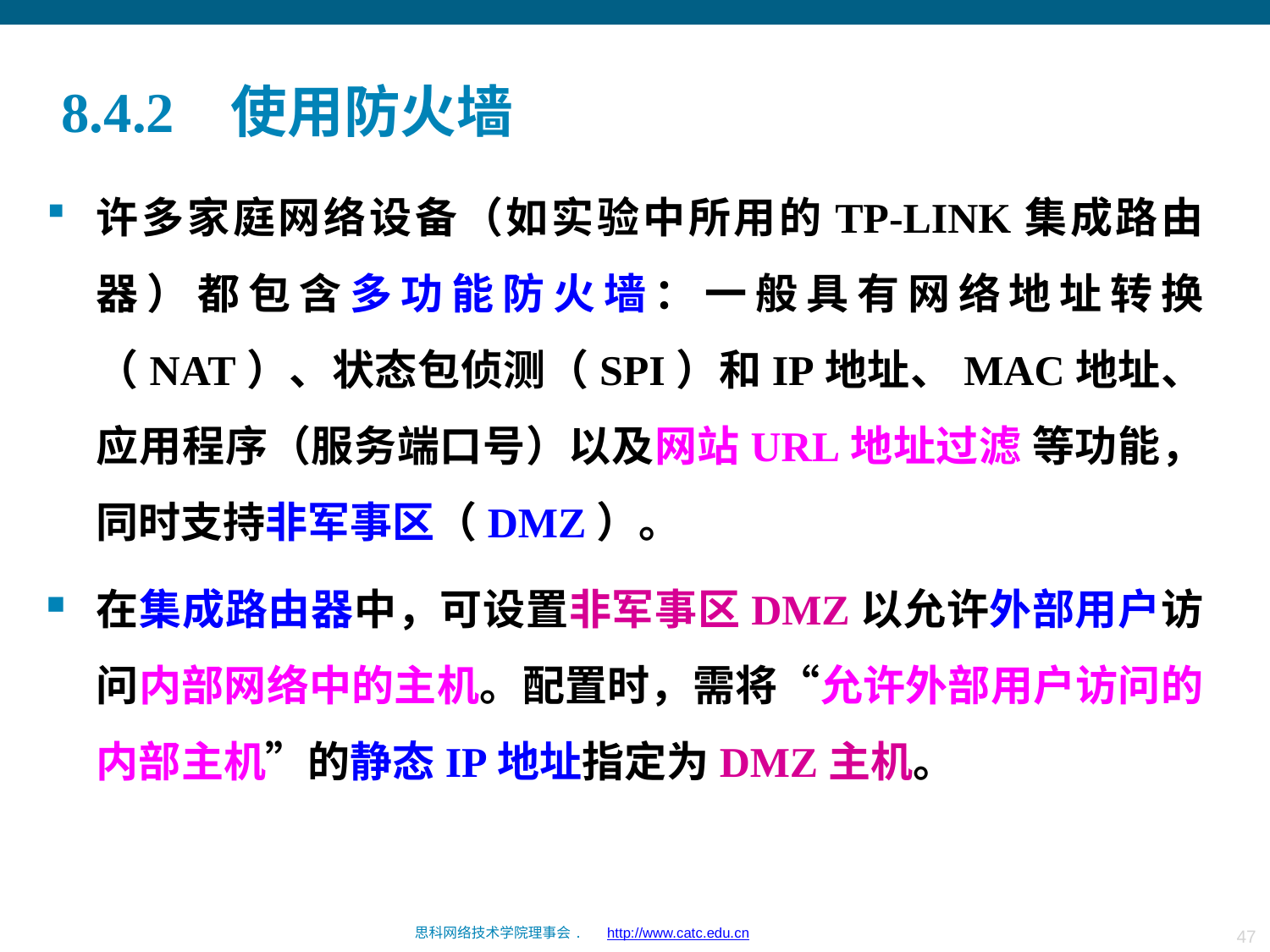

# 8.4.2   使用防火墙
许多家庭网络设备（如实验中所用的TP-LINK集成路由器）都包含多功能防火墙：一般具有网络地址转换（NAT）、状态包侦测（SPI）和IP地址、MAC地址、应用程序（服务端口号）以及网站URL地址过滤 等功能，同时支持非军事区（DMZ）。
在集成路由器中，可设置非军事区DMZ以允许外部用户访问内部网络中的主机。配置时，需将“允许外部用户访问的内部主机”的静态IP地址指定为DMZ主机。